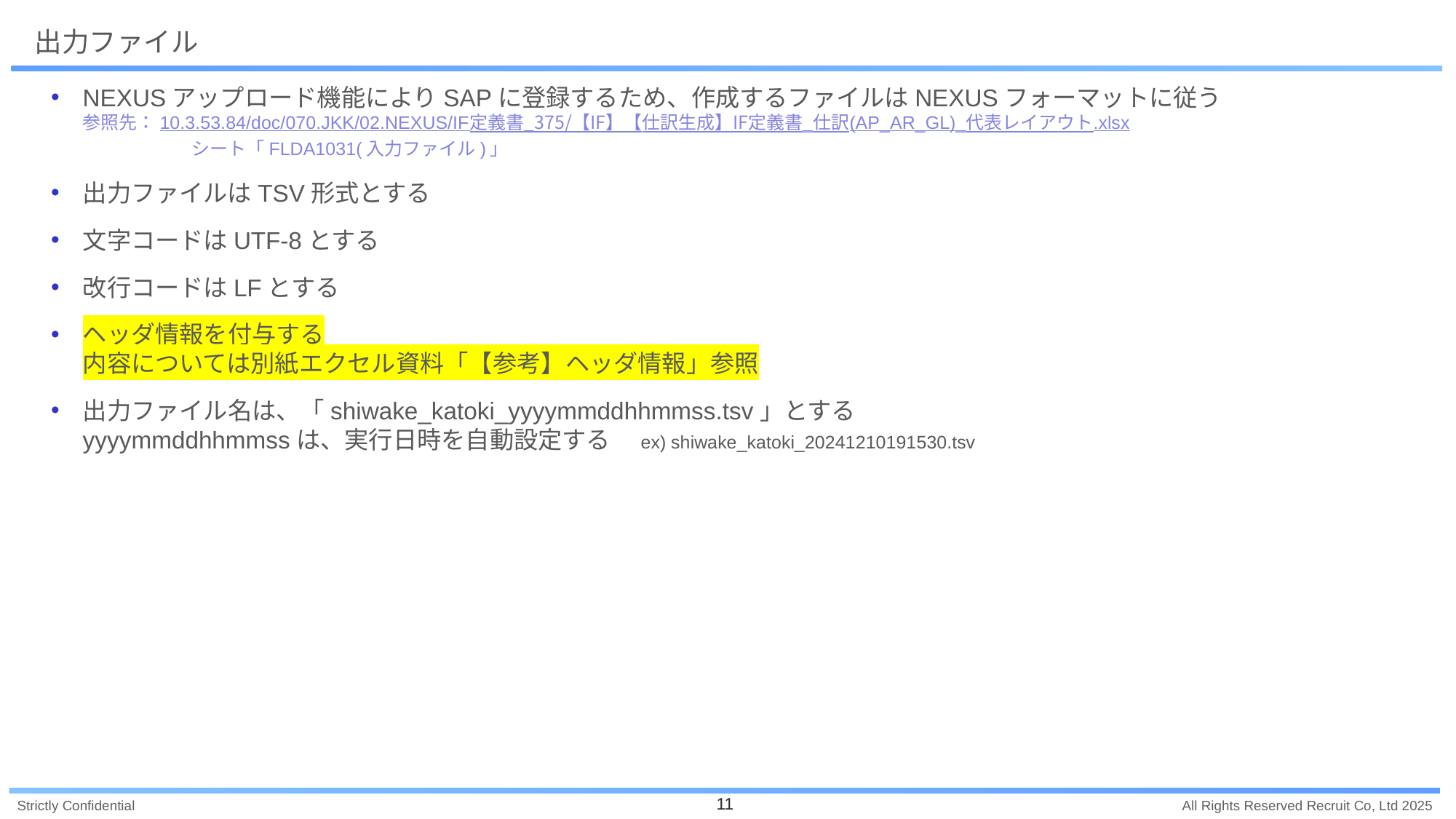

# 出力ファイル
NEXUSアップロード機能によりSAPに登録するため、作成するファイルはNEXUSフォーマットに従う
参照先：10.3.53.84/doc/070.JKK/02.NEXUS/IF定義書_375/【IF】【仕訳生成】IF定義書_仕訳(AP_AR_GL)_代表レイアウト.xlsx
　　　　　　シート「FLDA1031(入力ファイル)」
出力ファイルはTSV形式とする
文字コードはUTF-8とする
改行コードはLFとする
ヘッダ情報を付与する
内容については別紙エクセル資料「【参考】ヘッダ情報」参照
出力ファイル名は、「shiwake_katoki_yyyymmddhhmmss.tsv」とする
yyyymmddhhmmssは、実行日時を自動設定する　ex) shiwake_katoki_20241210191530.tsv
11